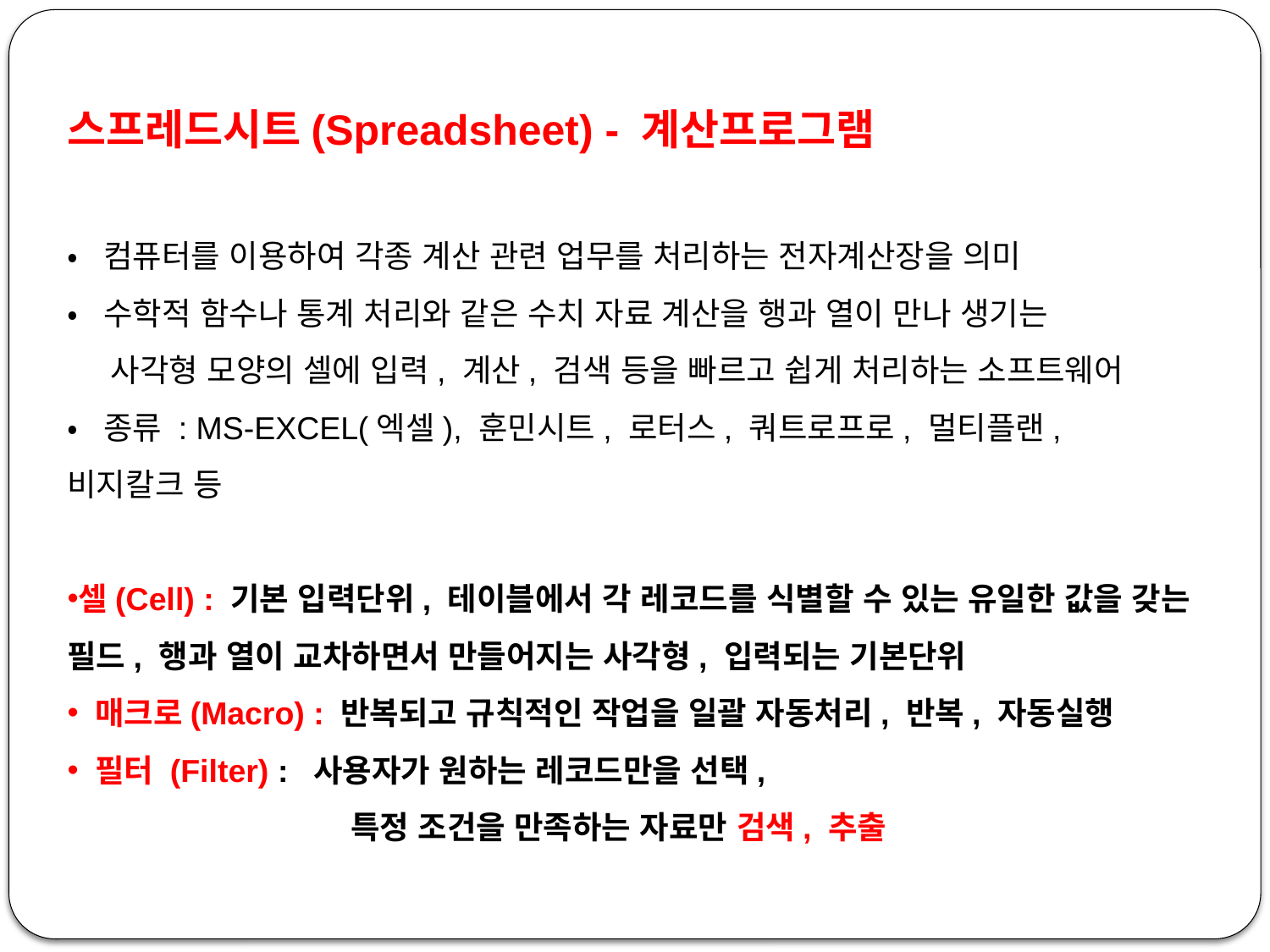

스프레드시트(Spreadsheet) - 계산프로그램

•  컴퓨터를 이용하여 각종 계산 관련 업무를 처리하는 전자계산장을 의미
•  수학적 함수나 통계 처리와 같은 수치 자료 계산을 행과 열이 만나 생기는
    사각형 모양의 셀에 입력, 계산, 검색 등을 빠르고 쉽게 처리하는 소프트웨어
•  종류 : MS-EXCEL(엑셀), 훈민시트, 로터스, 쿼트로프로, 멀티플랜, 비지칼크 등

셀(Cell) : 기본 입력단위, 테이블에서 각 레코드를 식별할 수 있는 유일한 값을 갖는 필드, 행과 열이 교차하면서 만들어지는 사각형, 입력되는 기본단위
 매크로(Macro) : 반복되고 규칙적인 작업을 일괄 자동처리, 반복, 자동실행
 필터 (Filter) :  사용자가 원하는 레코드만을 선택,
                               특정 조건을 만족하는 자료만 검색, 추출